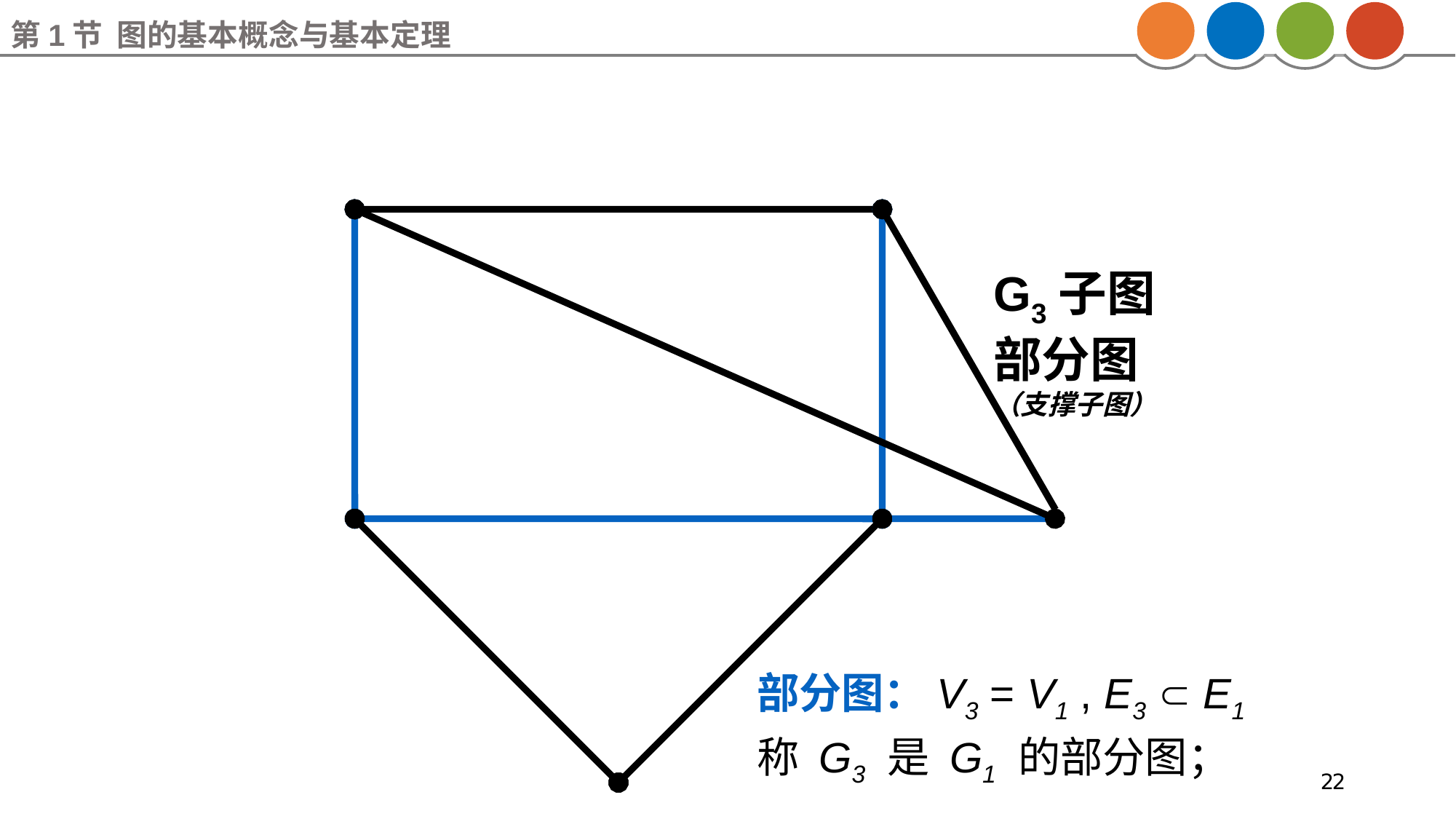

第1节  图的基本概念与基本定理

G3子图
部分图
（支撑子图）

部分图：V3 = V1 , E3 ⊂ E1 称 G3 是 G1 的部分图；
22